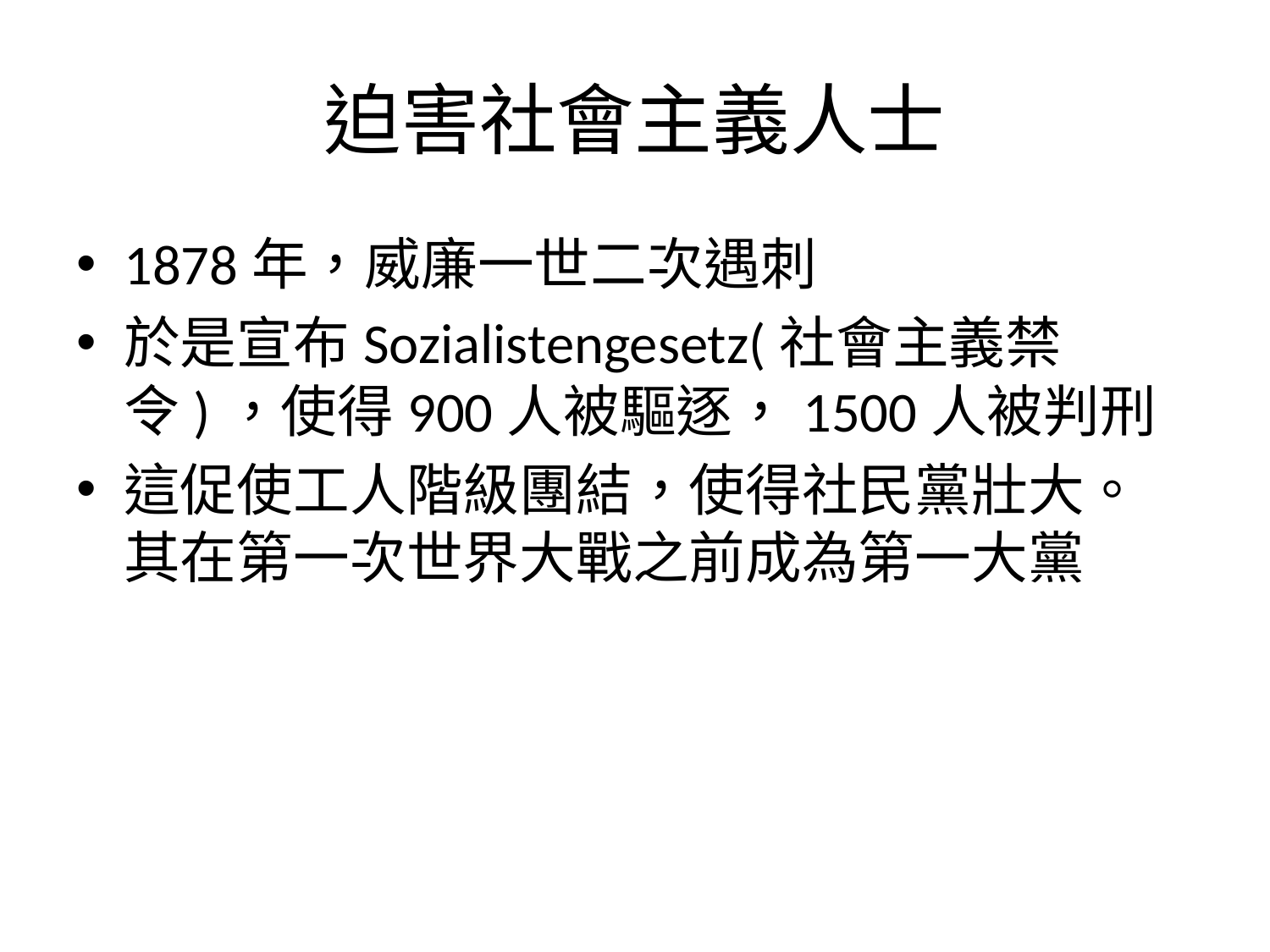

# 迫害社會主義人士
1878年，威廉一世二次遇刺
於是宣布Sozialistengesetz(社會主義禁令)，使得900人被驅逐，1500人被判刑
這促使工人階級團結，使得社民黨壯大。其在第一次世界大戰之前成為第一大黨